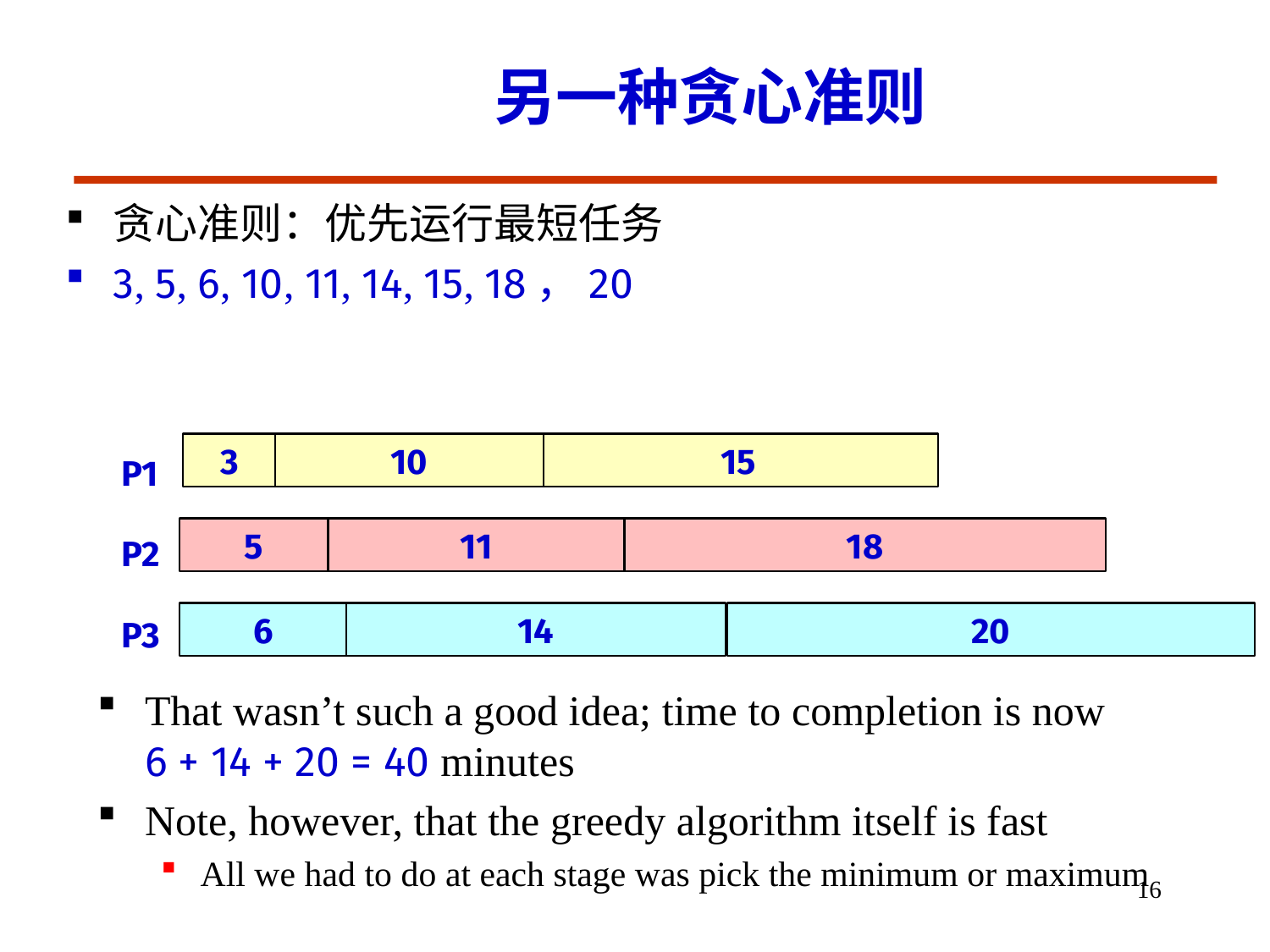

# 另一种贪心准则
贪心准则：优先运行最短任务
3, 5, 6, 10, 11, 14, 15, 18，20
P1
P2
P3

3

10

15

5

11

18

6

14

20
That wasn’t such a good idea; time to completion is now
6 + 14 + 20 = 40 minutes
Note, however, that the greedy algorithm itself is fast
All we had to do at each stage was pick the minimum or maximum
16